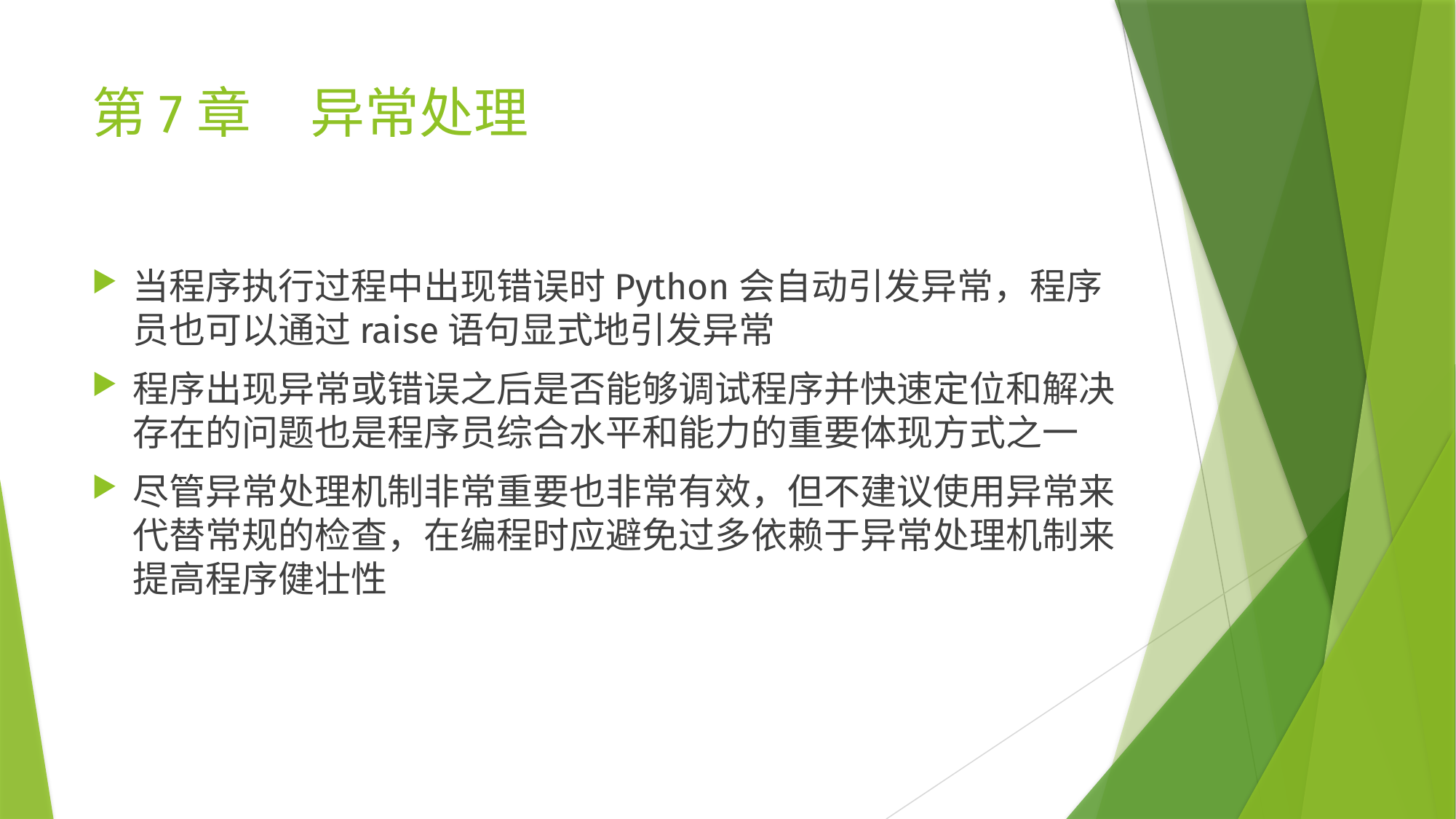

# 第7章	异常处理
当程序执行过程中出现错误时Python会自动引发异常，程序员也可以通过raise语句显式地引发异常
程序出现异常或错误之后是否能够调试程序并快速定位和解决存在的问题也是程序员综合水平和能力的重要体现方式之一
尽管异常处理机制非常重要也非常有效，但不建议使用异常来代替常规的检查，在编程时应避免过多依赖于异常处理机制来提高程序健壮性